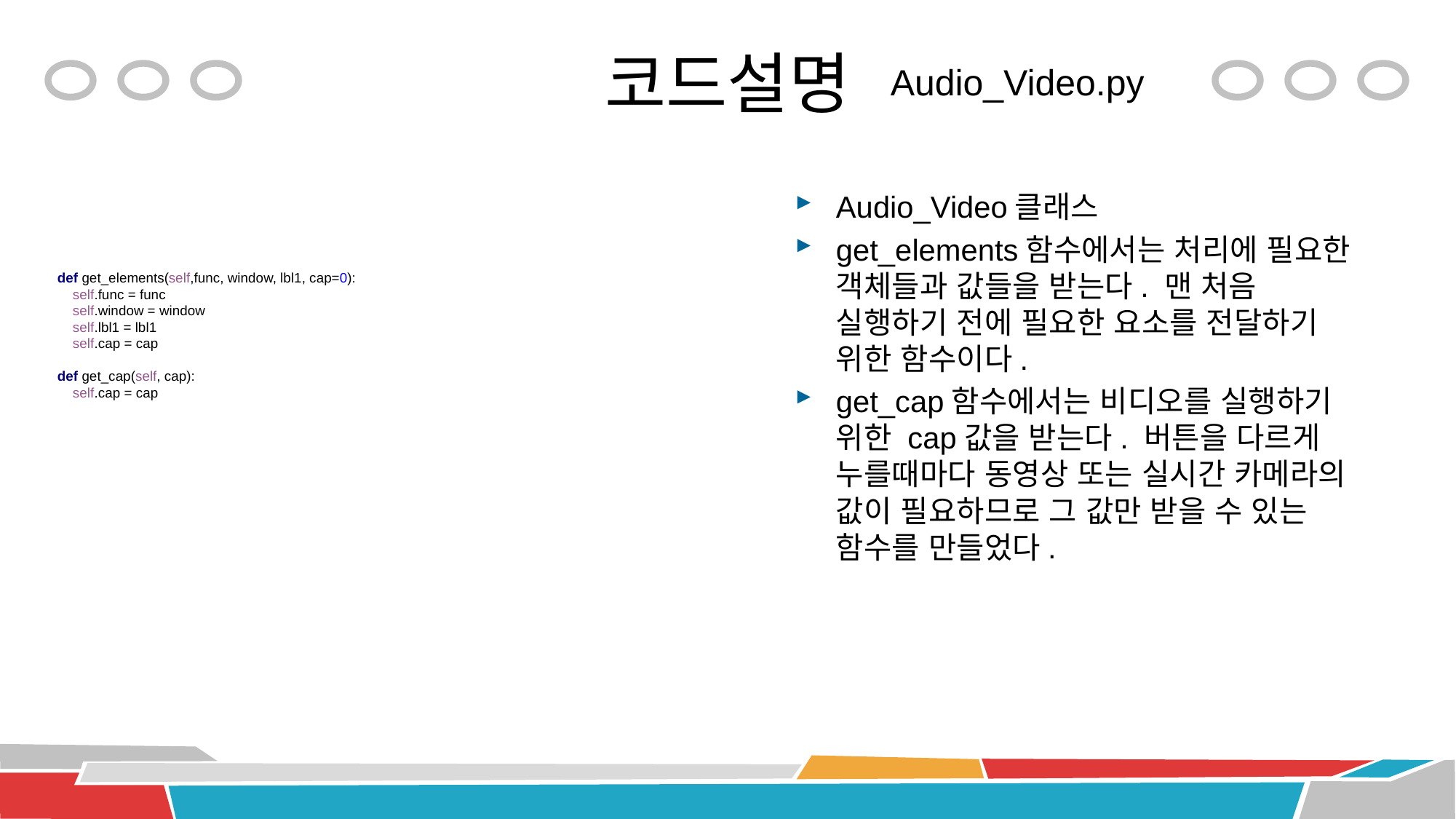

# 코드설명
Audio_Video.py
Audio_Video클래스
get_elements함수에서는 처리에 필요한 객체들과 값들을 받는다. 맨 처음 실행하기 전에 필요한 요소를 전달하기 위한 함수이다.
get_cap함수에서는 비디오를 실행하기 위한 cap값을 받는다. 버튼을 다르게 누를때마다 동영상 또는 실시간 카메라의 값이 필요하므로 그 값만 받을 수 있는 함수를 만들었다.

def get_elements(self,func, window, lbl1, cap=0):
    self.func = func
    self.window = window
    self.lbl1 = lbl1
    self.cap = cap
def get_cap(self, cap):
    self.cap = cap